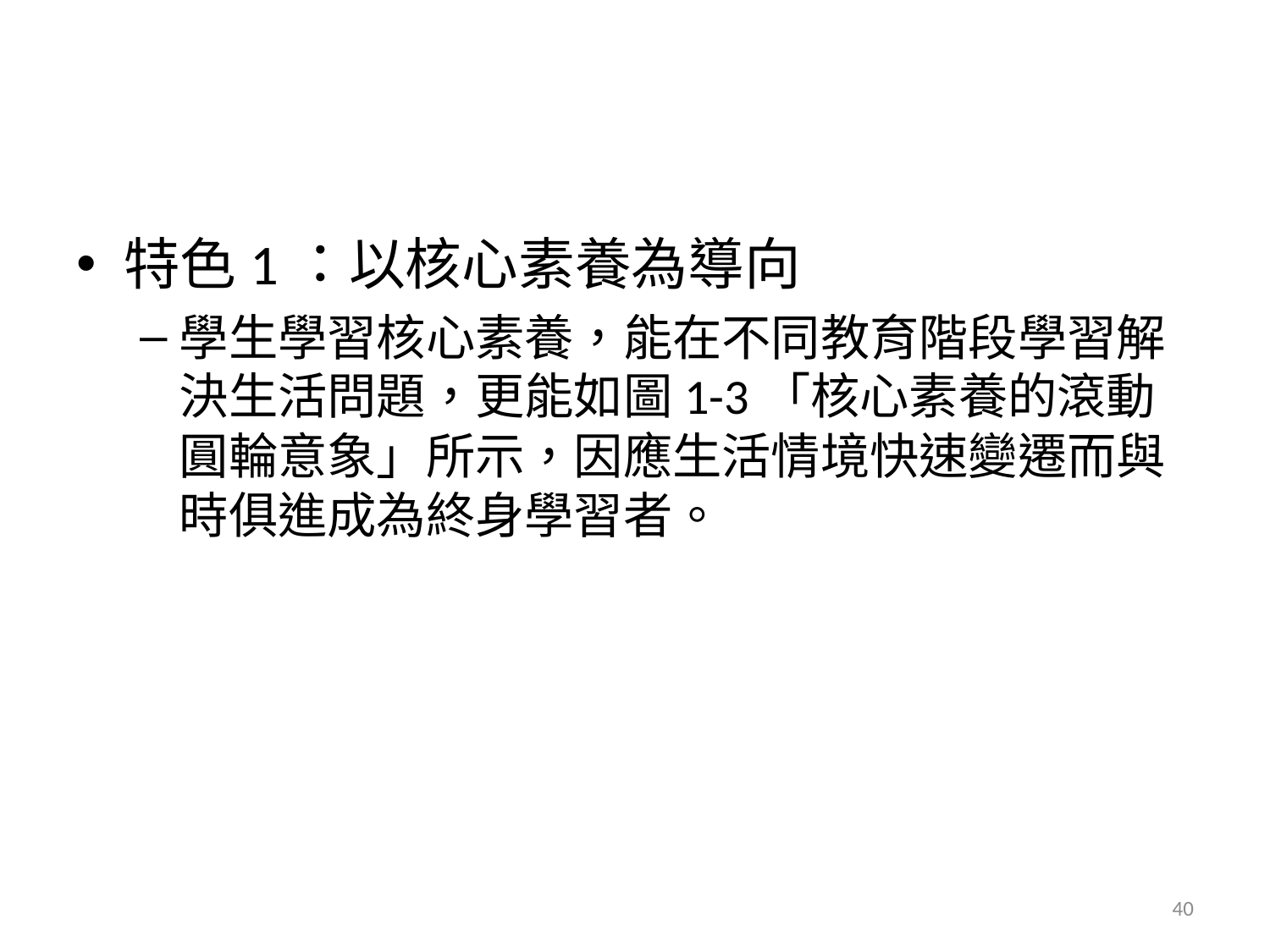

#
特色1：以核心素養為導向
學生學習核心素養，能在不同教育階段學習解決生活問題，更能如圖1-3「核心素養的滾動圓輪意象」所示，因應生活情境快速變遷而與時俱進成為終身學習者。
40